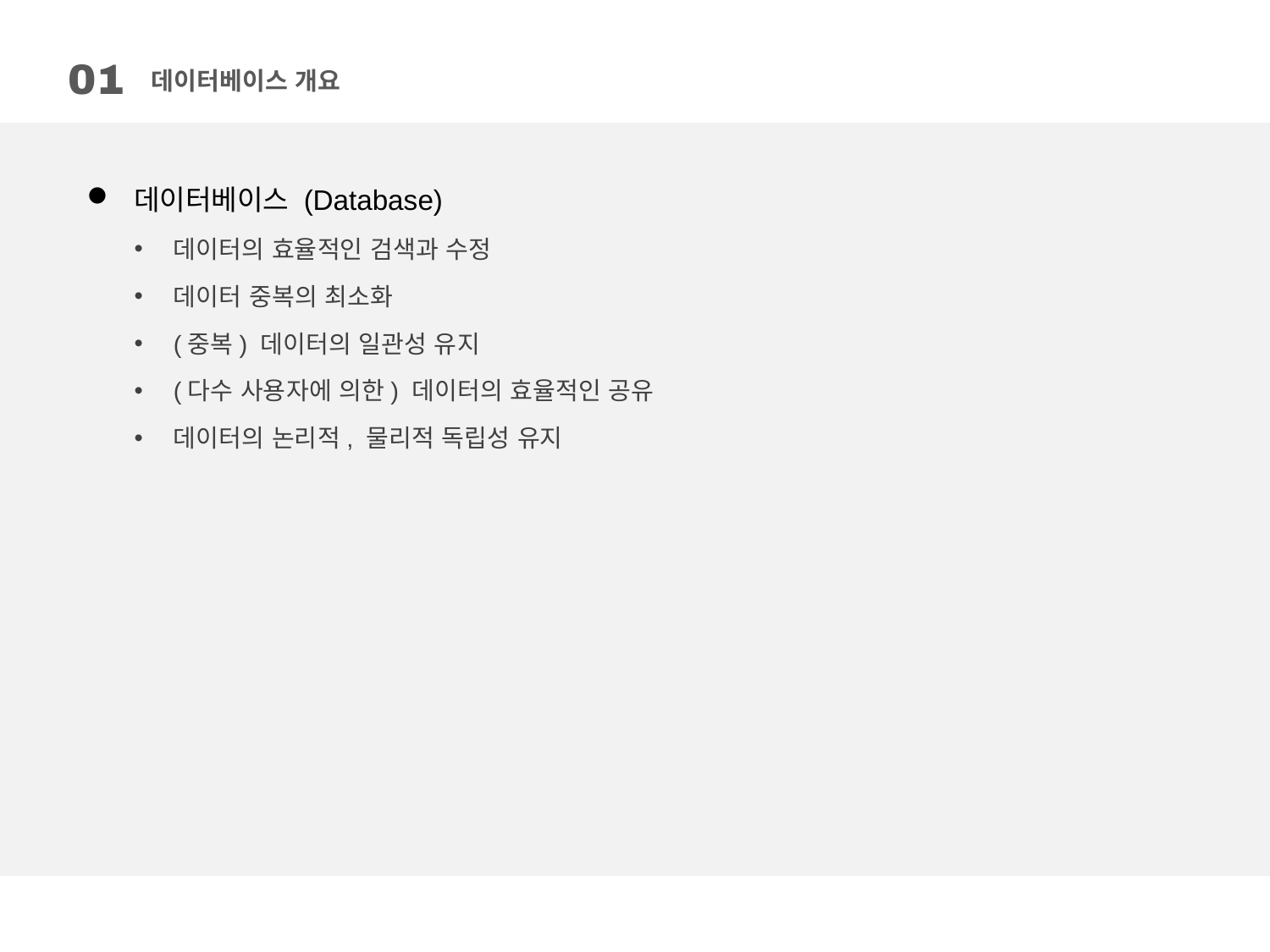

01
데이터베이스 개요
데이터베이스 (Database)
데이터의 효율적인 검색과 수정
데이터 중복의 최소화
(중복) 데이터의 일관성 유지
(다수 사용자에 의한) 데이터의 효율적인 공유
데이터의 논리적, 물리적 독립성 유지